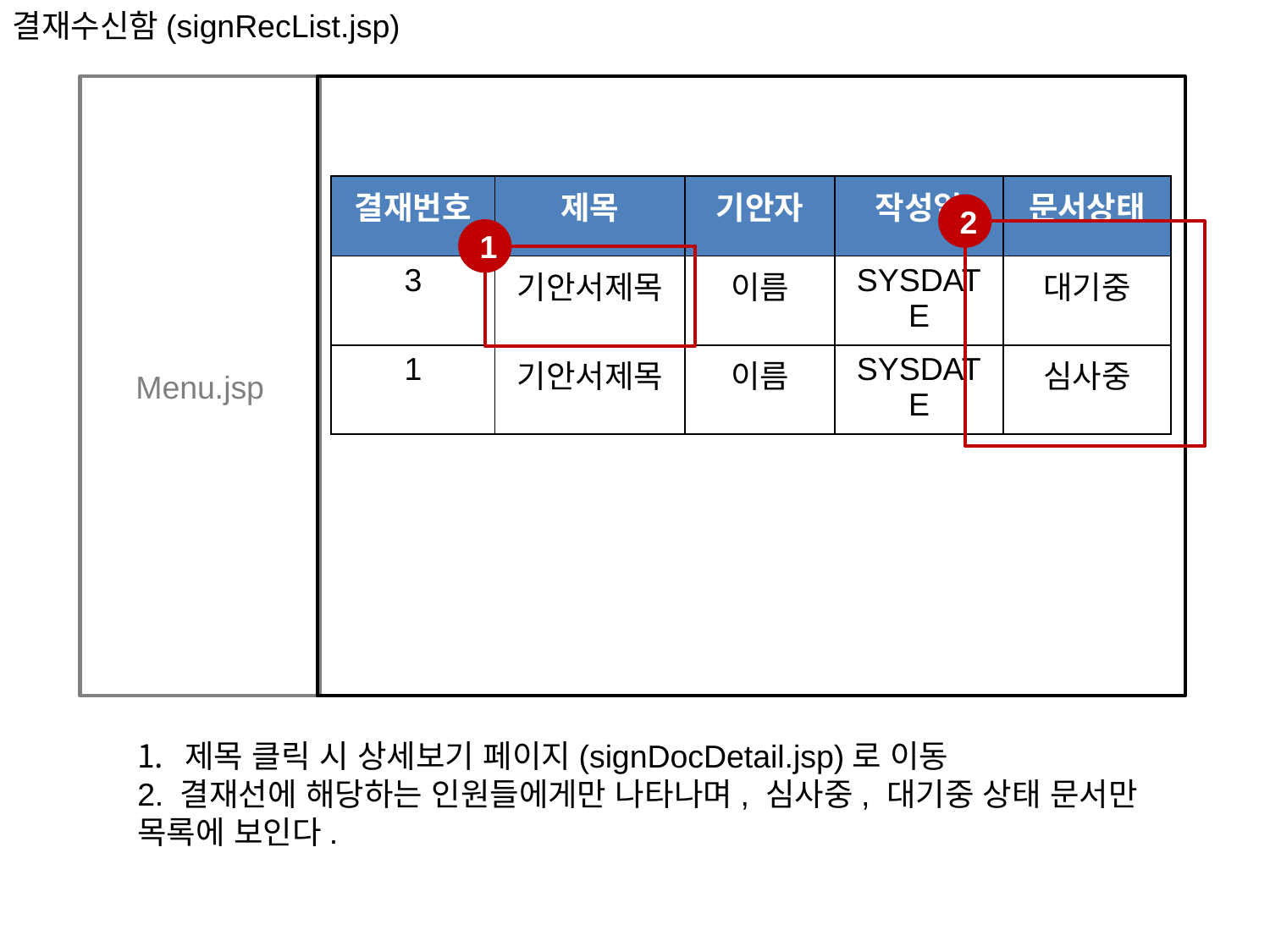

결재수신함(signRecList.jsp)
Menu.jsp

| 결재번호 | 제목 | 기안자 | 작성일 | 문서상태 |
| --- | --- | --- | --- | --- |
| 3 | 기안서제목 | 이름 | SYSDATE | 대기중 |
| 1 | 기안서제목 | 이름 | SYSDATE | 심사중 |
2
1

제목 클릭 시 상세보기 페이지(signDocDetail.jsp)로 이동
2. 결재선에 해당하는 인원들에게만 나타나며, 심사중, 대기중 상태 문서만 목록에 보인다.